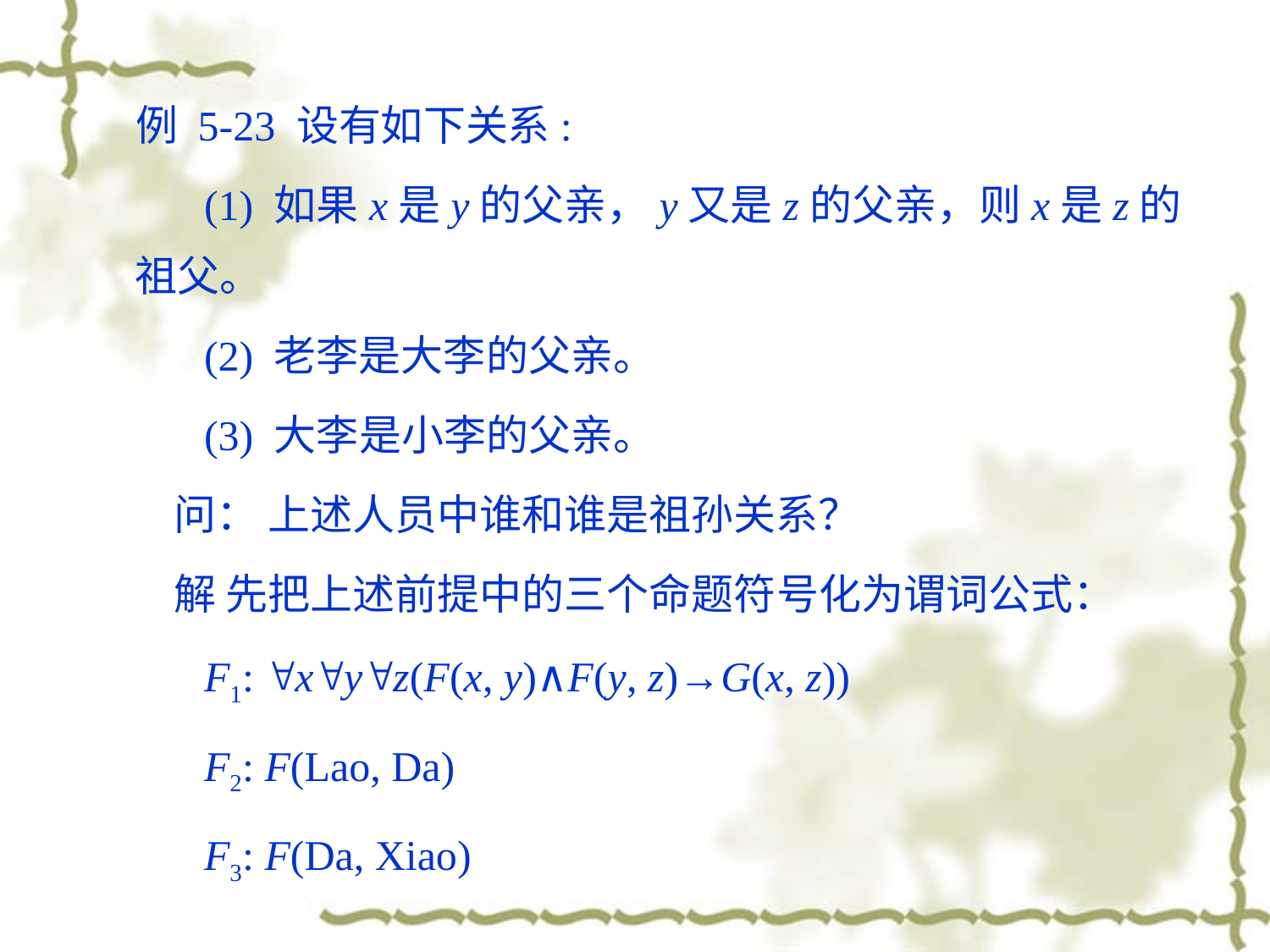

例 5-23 设有如下关系:
           (1) 如果x是y的父亲，y又是z的父亲，则x是z的祖父。
           (2) 老李是大李的父亲。
           (3) 大李是小李的父亲。
        问： 上述人员中谁和谁是祖孙关系？
        解 先把上述前提中的三个命题符号化为谓词公式：
           F1: ∀x∀y∀z(F(x, y)∧F(y, z)→G(x, z))
           F2: F(Lao, Da)
           F3: F(Da, Xiao)